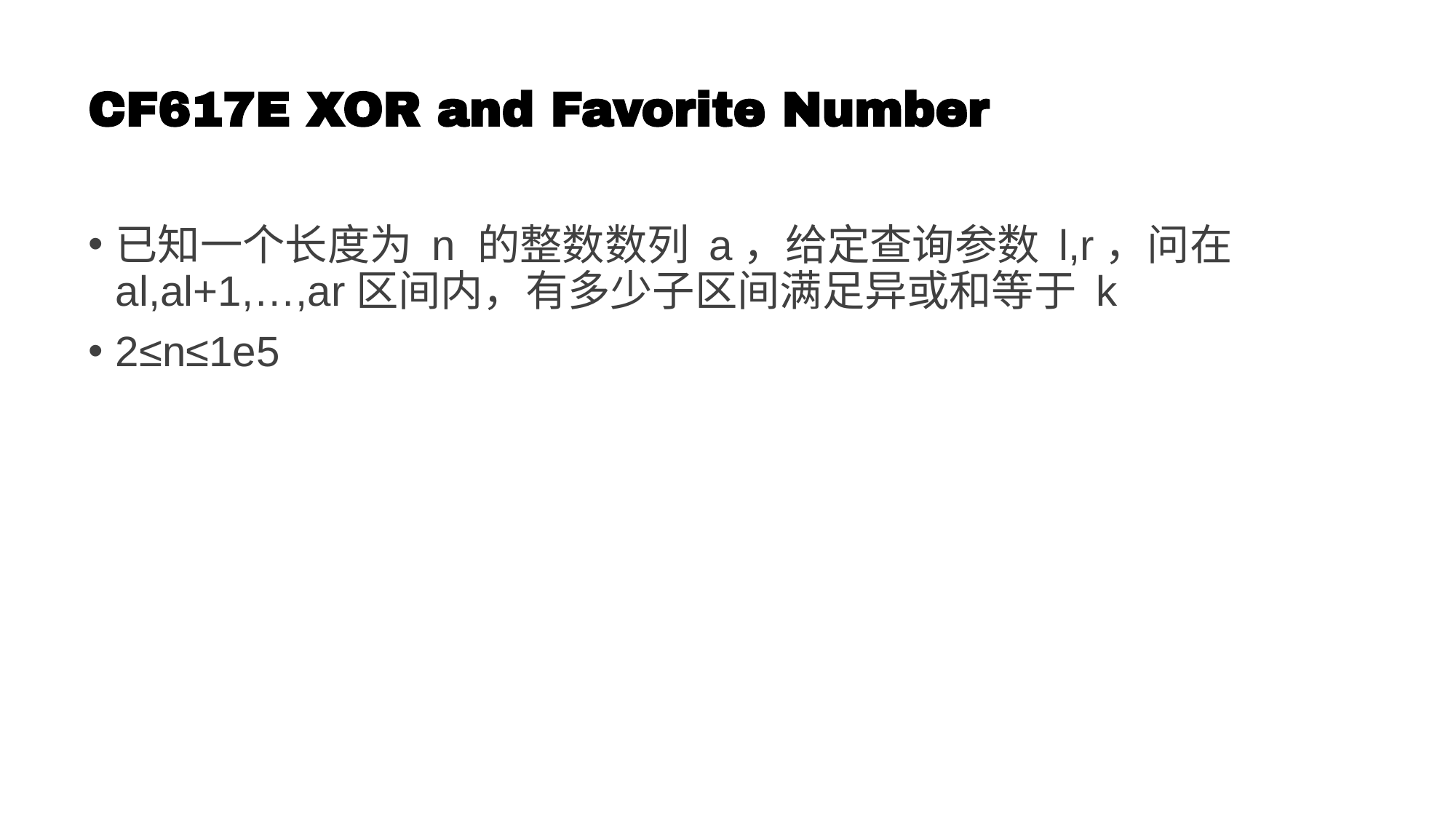

# CF617E XOR and Favorite Number
已知一个长度为 n 的整数数列 a，给定查询参数 l,r，问在 al,al+1,…,ar区间内，有多少子区间满足异或和等于 k
2≤n≤1e5